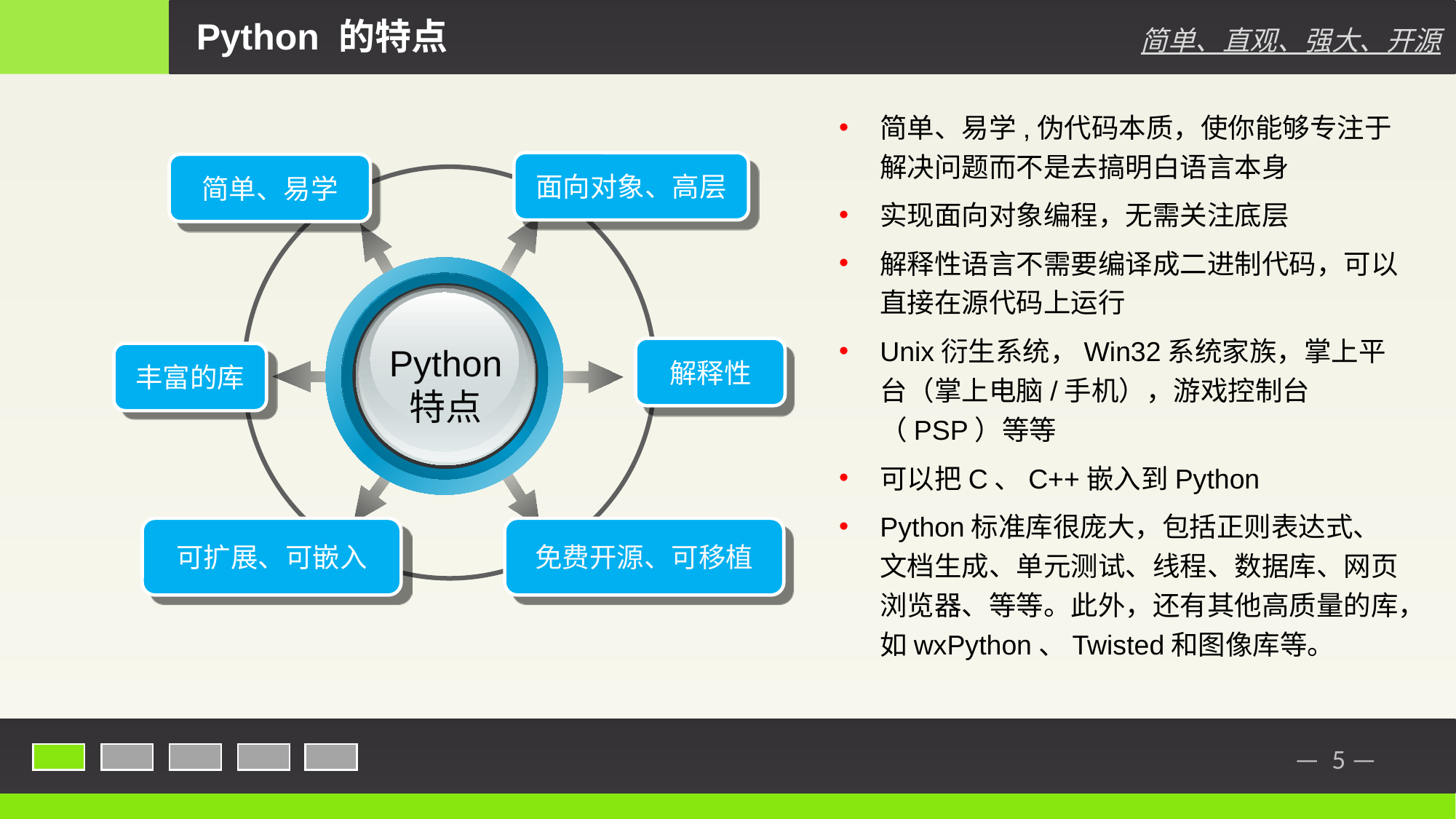

Python 的特点
简单、直观、强大、开源

简单、易学,伪代码本质，使你能够专注于解决问题而不是去搞明白语言本身
实现面向对象编程，无需关注底层
解释性语言不需要编译成二进制代码，可以直接在源代码上运行
Unix衍生系统，Win32系统家族，掌上平台（掌上电脑/手机），游戏控制台（PSP）等等
可以把C、C++嵌入到Python
Python标准库很庞大，包括正则表达式、文档生成、单元测试、线程、数据库、网页浏览器、等等。此外，还有其他高质量的库，如wxPython、Twisted和图像库等。
面向对象、高层
简单、易学

Python
特点
解释性
丰富的库

可扩展、可嵌入
免费开源、可移植